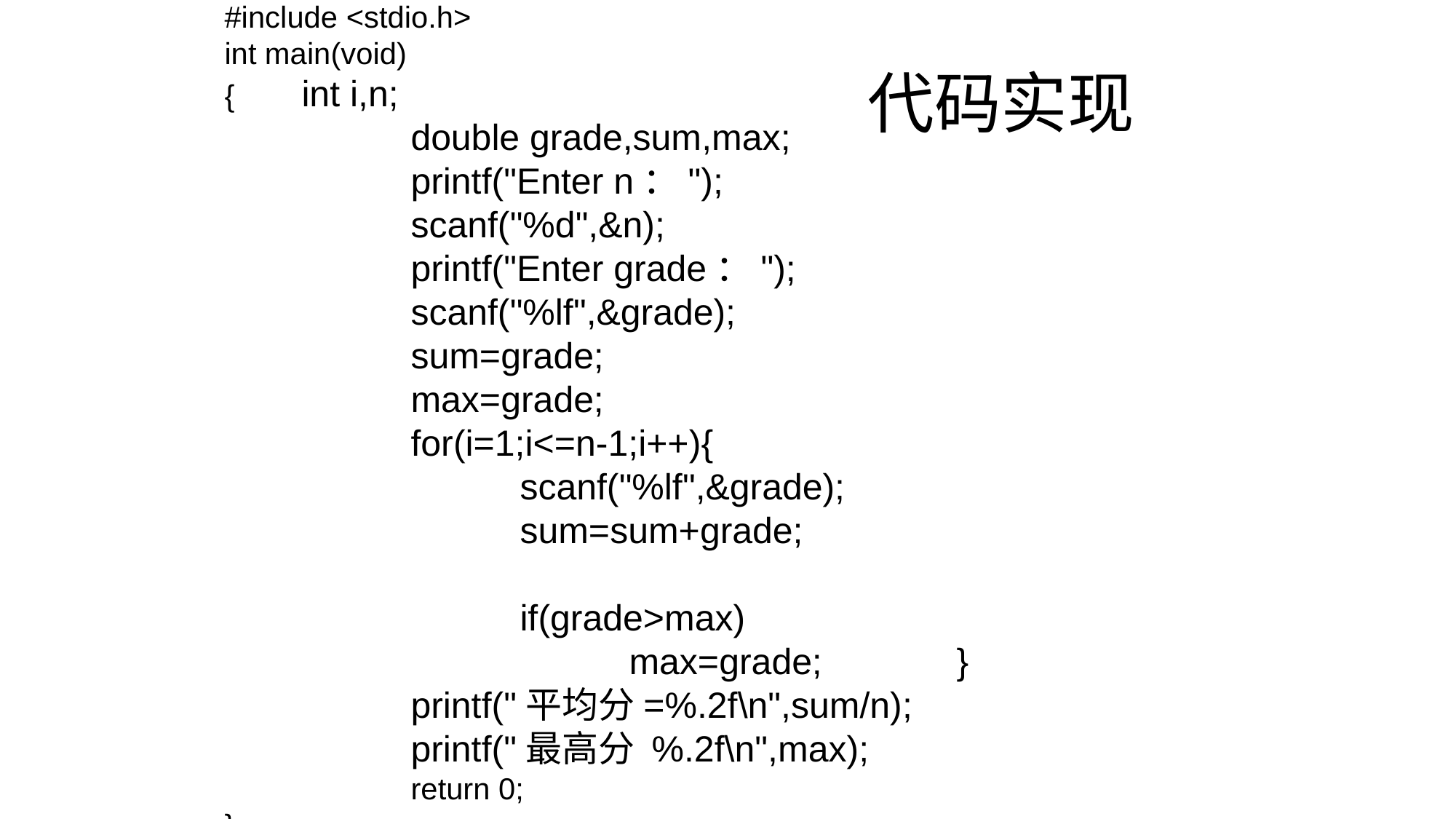

#include <stdio.h>
int main(void)
{	int i,n;
		double grade,sum,max;
		printf("Enter n：");
		scanf("%d",&n);
		printf("Enter grade：");
		scanf("%lf",&grade);
		sum=grade;
		max=grade;
		for(i=1;i<=n-1;i++){
			scanf("%lf",&grade);
			sum=sum+grade;
			if(grade>max)
				max=grade;		}
		printf("平均分=%.2f\n",sum/n);
		printf("最高分 %.2f\n",max);
		return 0;
}
# 代码实现